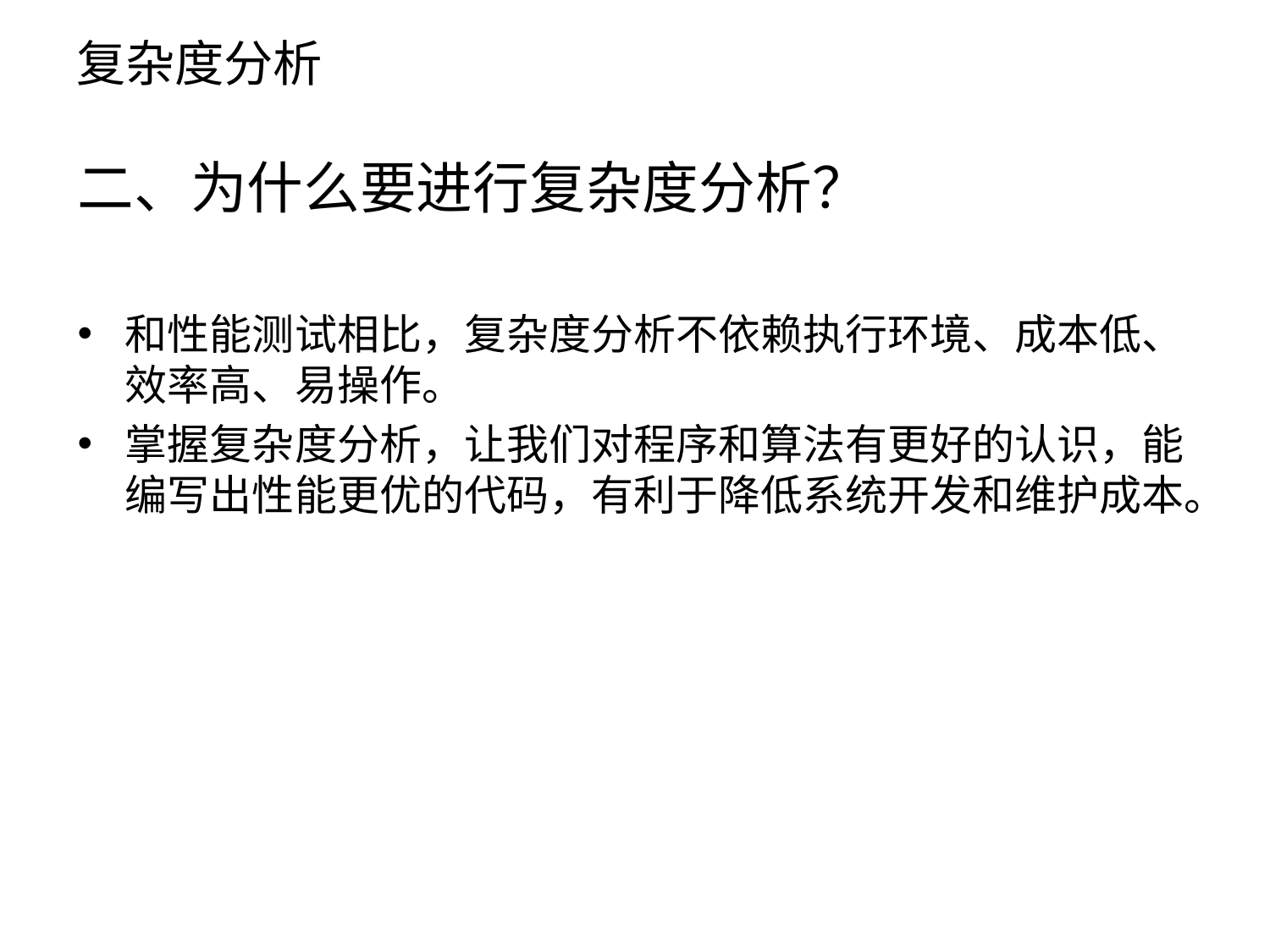

# 复杂度分析
二、为什么要进行复杂度分析？

和性能测试相比，复杂度分析不依赖执行环境、成本低、效率高、易操作。
掌握复杂度分析，让我们对程序和算法有更好的认识，能编写出性能更优的代码，有利于降低系统开发和维护成本。